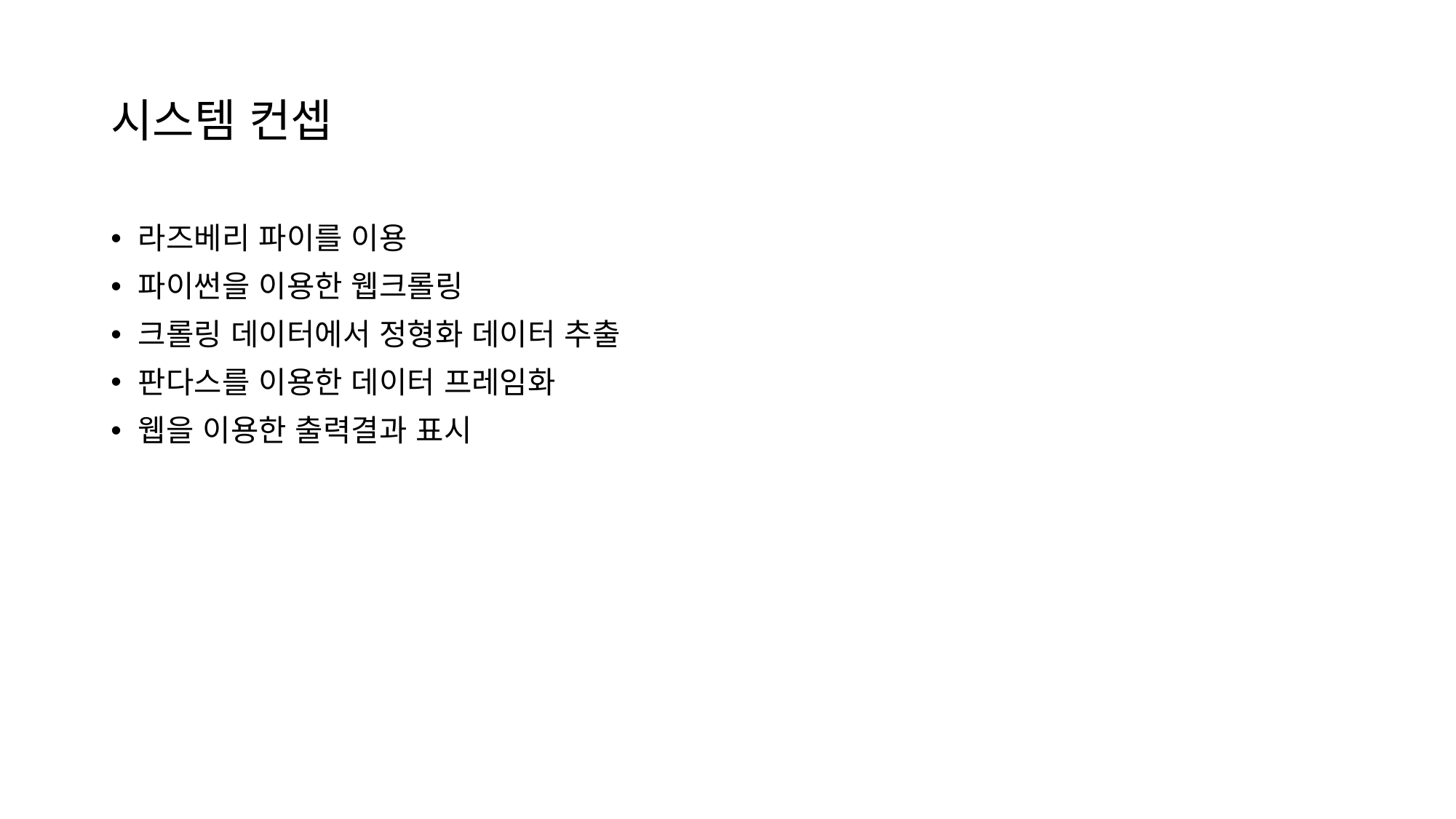

# 시스템 컨셉
라즈베리 파이를 이용
파이썬을 이용한 웹크롤링
크롤링 데이터에서 정형화 데이터 추출
판다스를 이용한 데이터 프레임화
웹을 이용한 출력결과 표시